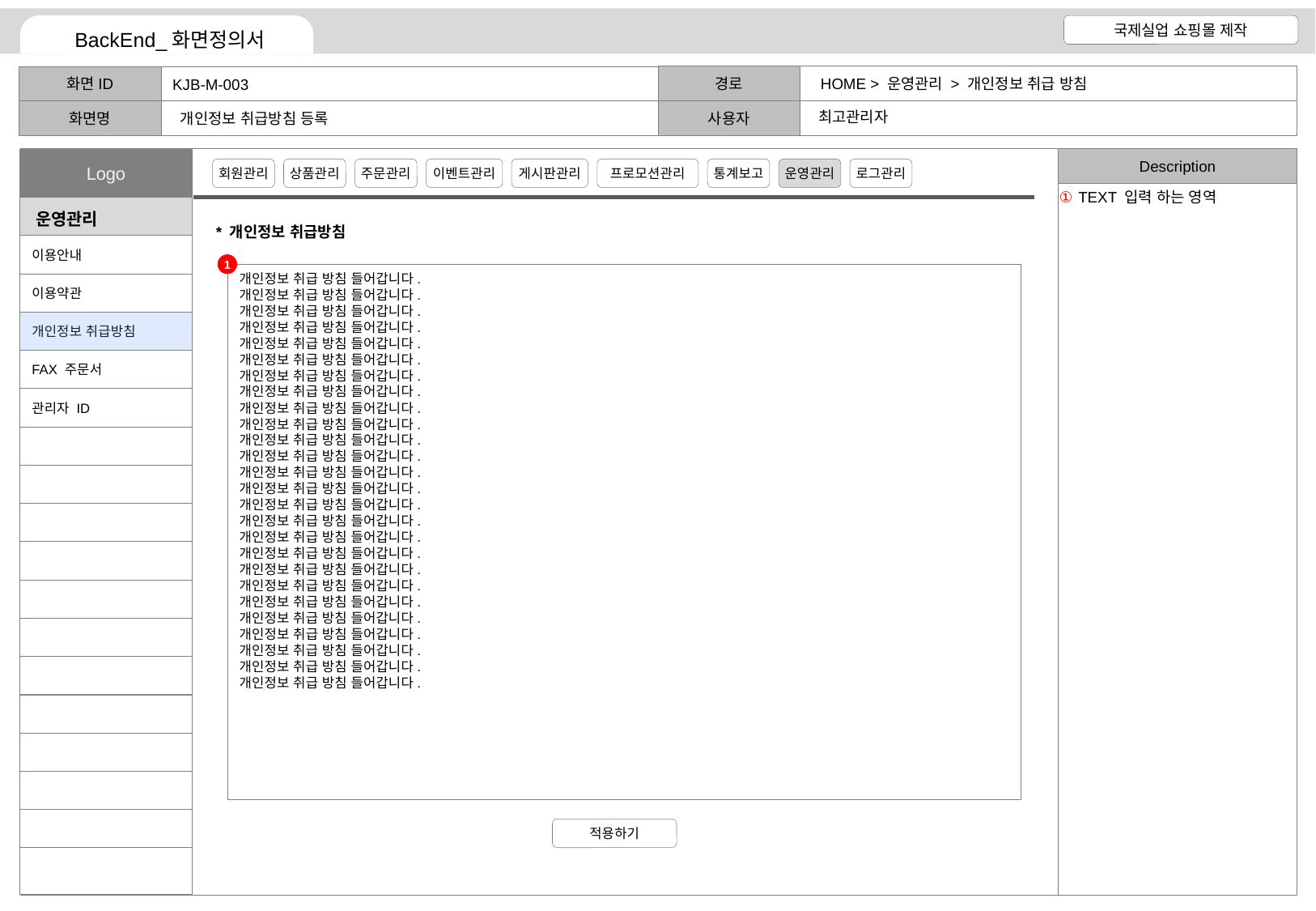

HOME > 운영관리 > 개인정보 취급 방침
KJB-M-003
최고관리자
개인정보 취급방침 등록
TEXT 입력 하는 영역
* 개인정보 취급방침
1
개인정보 취급 방침 들어갑니다.
개인정보 취급 방침 들어갑니다.
개인정보 취급 방침 들어갑니다.
개인정보 취급 방침 들어갑니다.
개인정보 취급 방침 들어갑니다.
개인정보 취급 방침 들어갑니다.
개인정보 취급 방침 들어갑니다.
개인정보 취급 방침 들어갑니다.
개인정보 취급 방침 들어갑니다.
개인정보 취급 방침 들어갑니다.
개인정보 취급 방침 들어갑니다.
개인정보 취급 방침 들어갑니다.
개인정보 취급 방침 들어갑니다.
개인정보 취급 방침 들어갑니다.
개인정보 취급 방침 들어갑니다.
개인정보 취급 방침 들어갑니다.
개인정보 취급 방침 들어갑니다.
개인정보 취급 방침 들어갑니다.
개인정보 취급 방침 들어갑니다.
개인정보 취급 방침 들어갑니다.
개인정보 취급 방침 들어갑니다.
개인정보 취급 방침 들어갑니다.
개인정보 취급 방침 들어갑니다.
개인정보 취급 방침 들어갑니다.
개인정보 취급 방침 들어갑니다.
개인정보 취급 방침 들어갑니다.

적용하기